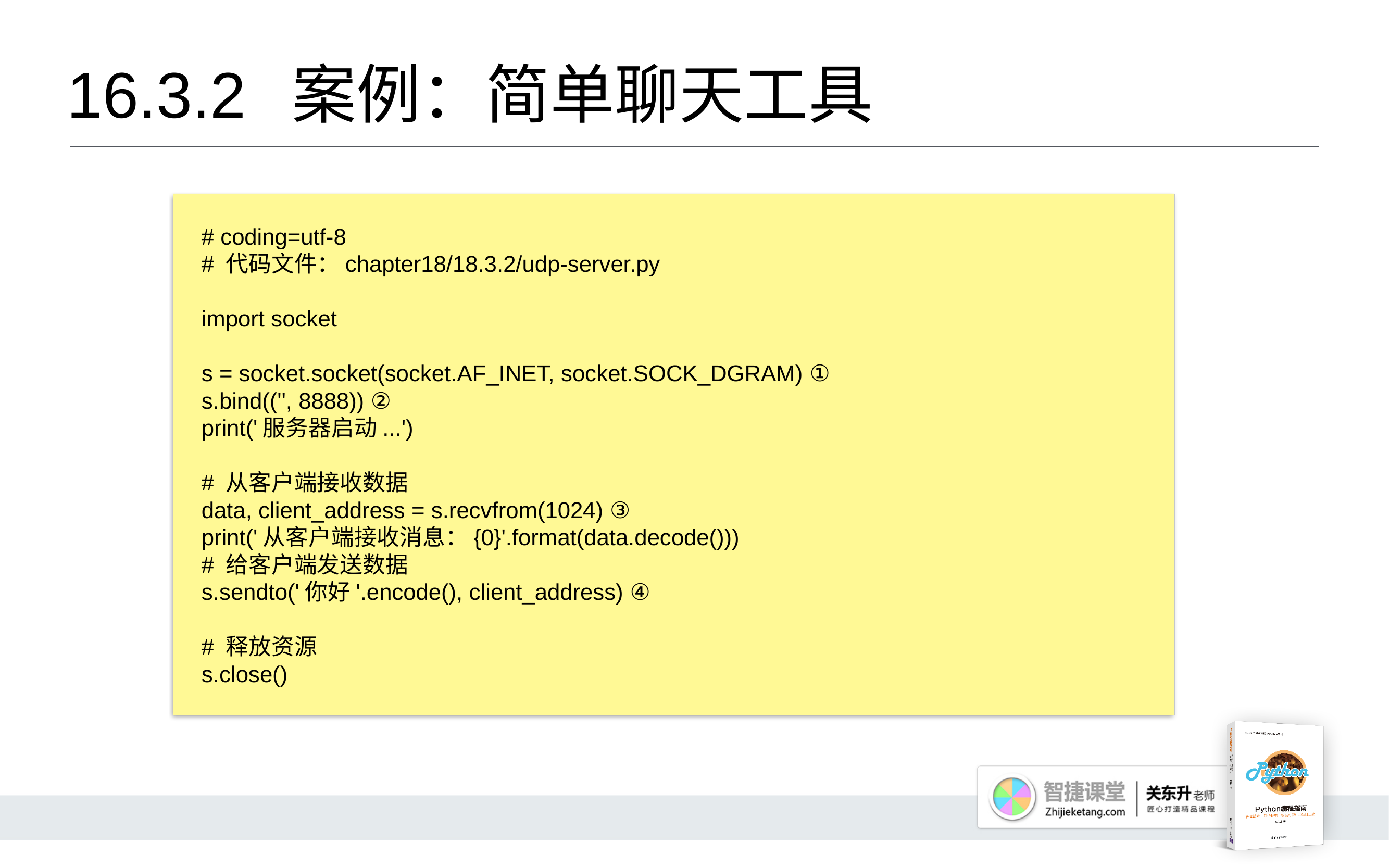

# 16.3.2 	案例：简单聊天工具
# coding=utf-8
# 代码文件：chapter18/18.3.2/udp-server.py

import socket

s = socket.socket(socket.AF_INET, socket.SOCK_DGRAM) ①
s.bind(('', 8888)) ②
print('服务器启动...')

# 从客户端接收数据
data, client_address = s.recvfrom(1024) ③
print('从客户端接收消息：{0}'.format(data.decode()))
# 给客户端发送数据
s.sendto('你好'.encode(), client_address) ④

# 释放资源
s.close()